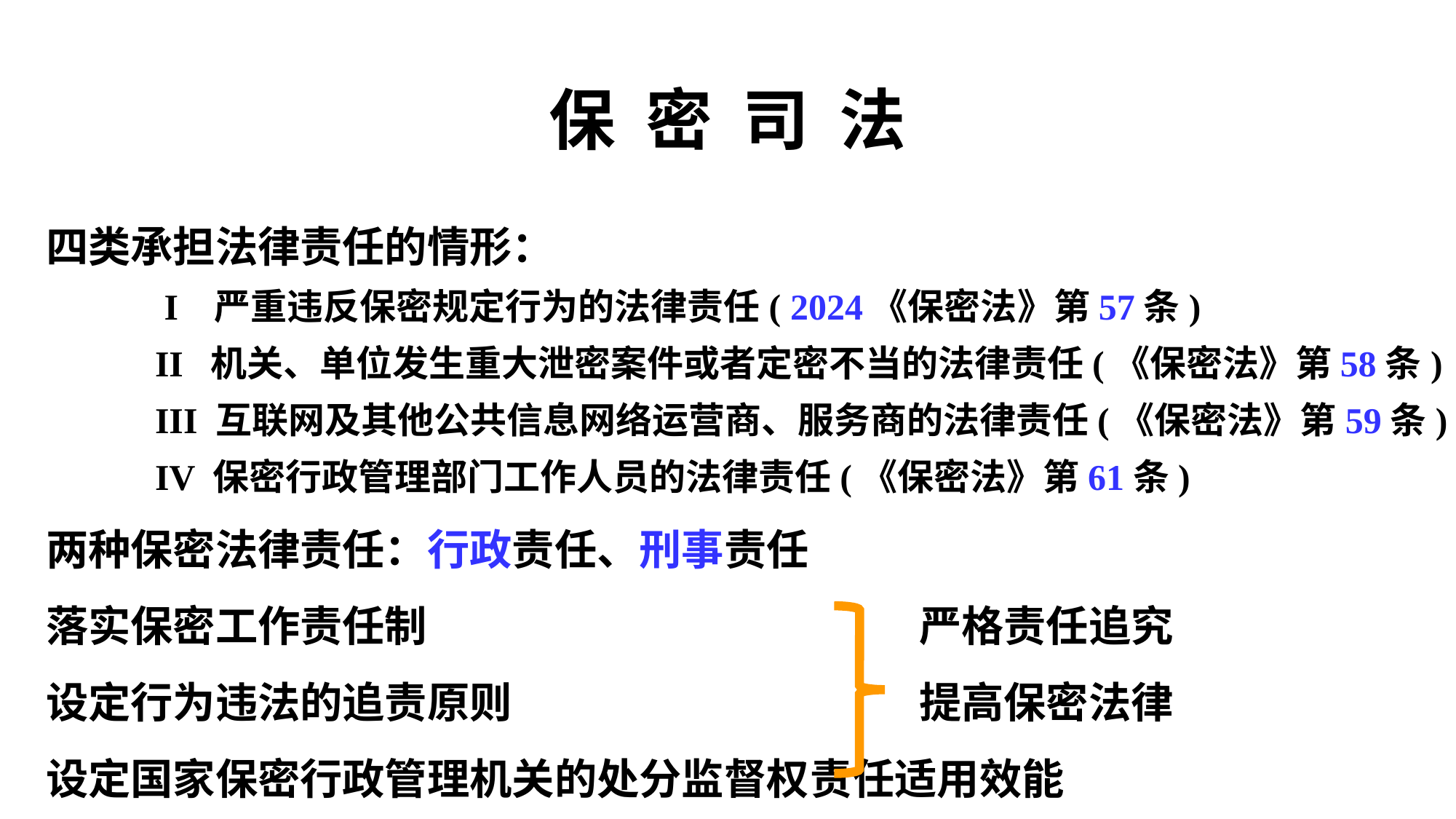

# 保  密  司  法
四类承担法律责任的情形：
	 I   严重违反保密规定行为的法律责任( 2024《保密法》第57条)
	II  机关、单位发生重大泄密案件或者定密不当的法律责任(《保密法》第58条)
	III 互联网及其他公共信息网络运营商、服务商的法律责任(《保密法》第59条)
	IV 保密行政管理部门工作人员的法律责任(《保密法》第61条)
两种保密法律责任：行政责任、刑事责任
落实保密工作责任制					严格责任追究
设定行为违法的追责原则				提高保密法律
设定国家保密行政管理机关的处分监督权	责任适用效能